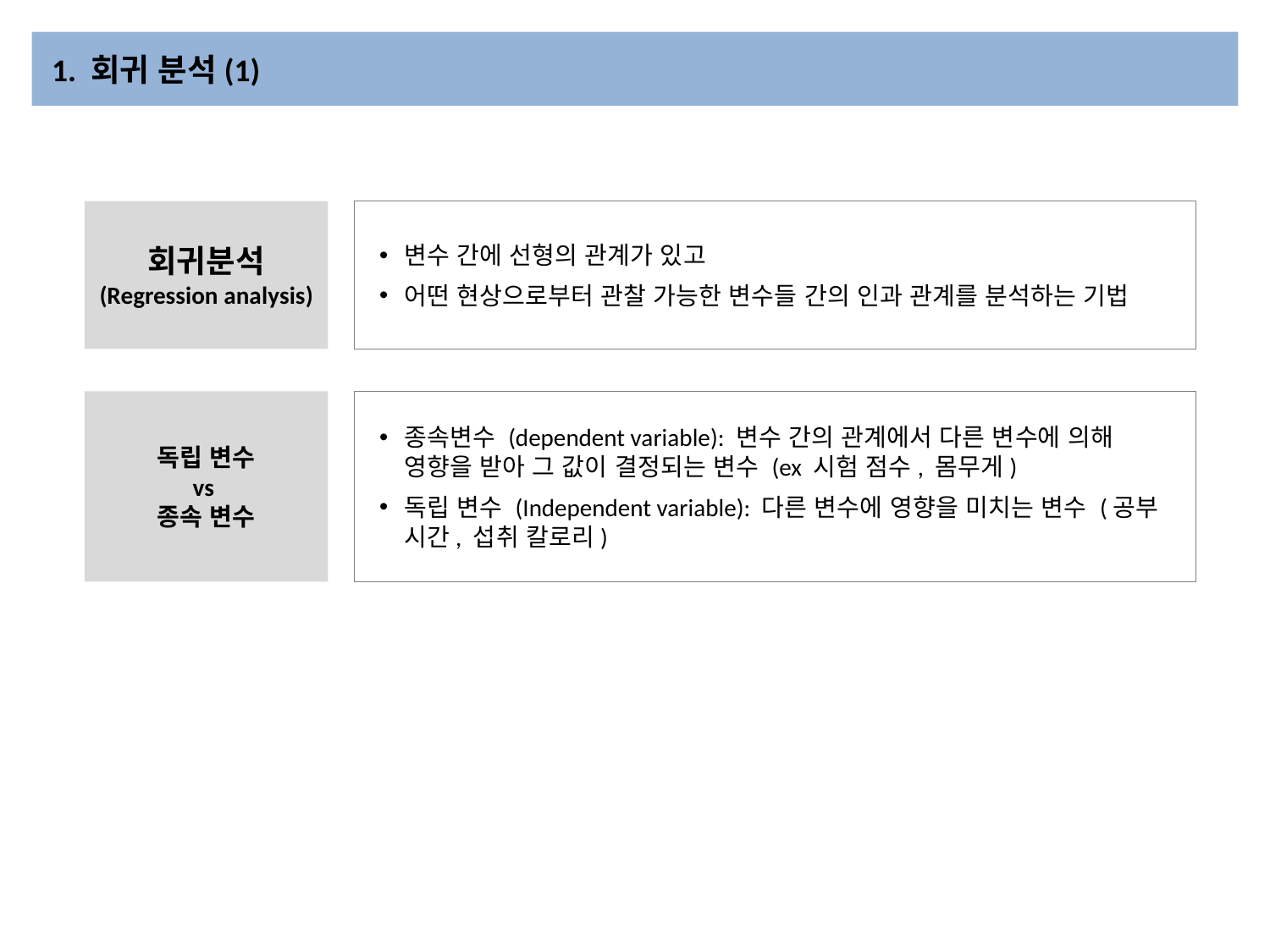

# 1. 회귀 분석(1)
회귀분석
(Regression analysis)
변수 간에 선형의 관계가 있고
어떤 현상으로부터 관찰 가능한 변수들 간의 인과 관계를 분석하는 기법
독립 변수
vs
종속 변수
종속변수 (dependent variable): 변수 간의 관계에서 다른 변수에 의해 영향을 받아 그 값이 결정되는 변수 (ex 시험 점수, 몸무게)
독립 변수 (Independent variable): 다른 변수에 영향을 미치는 변수 (공부 시간, 섭취 칼로리)